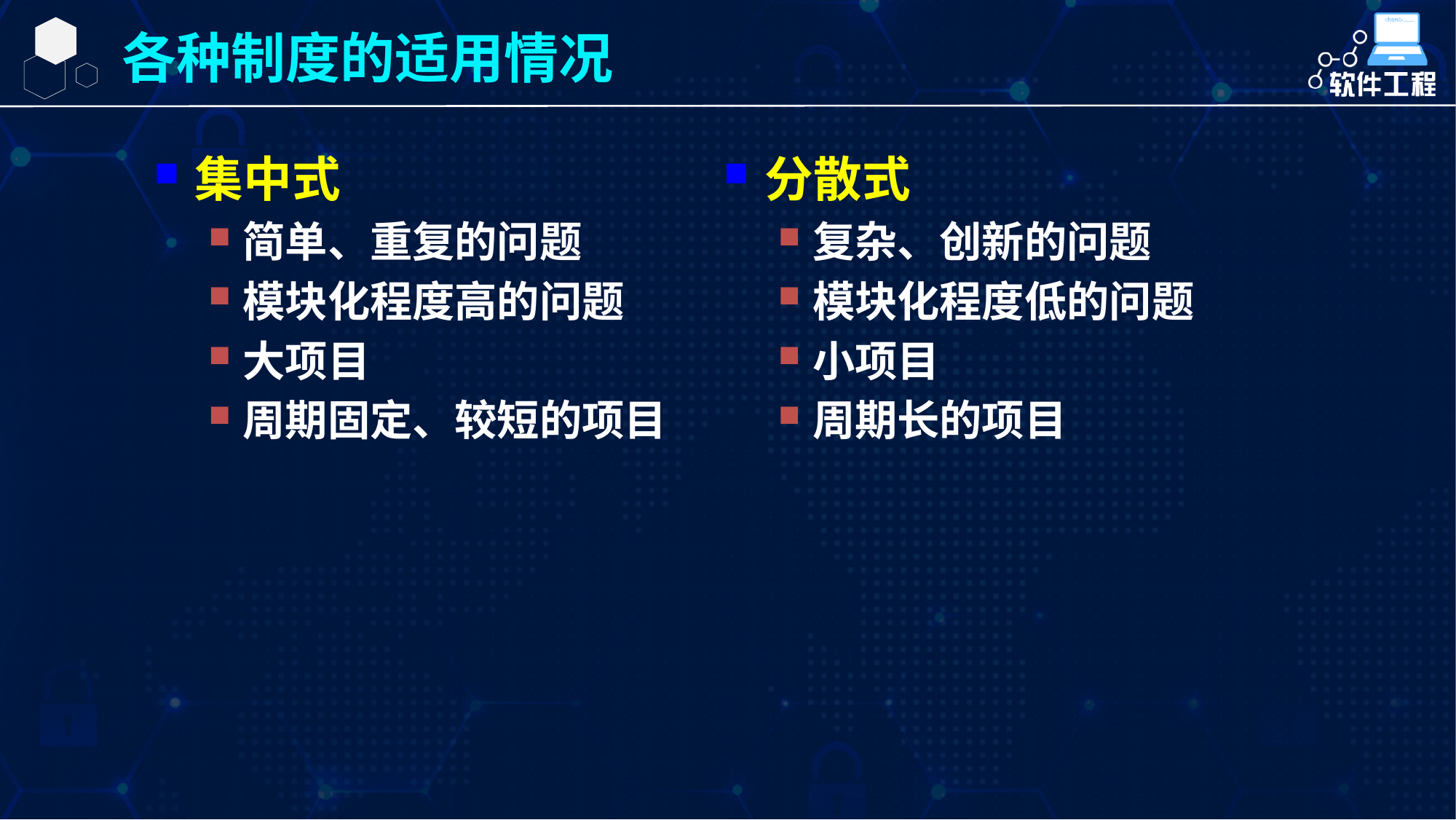

各种制度的适用情况
集中式
简单、重复的问题
模块化程度高的问题
大项目
周期固定、较短的项目
分散式
复杂、创新的问题
模块化程度低的问题
小项目
周期长的项目